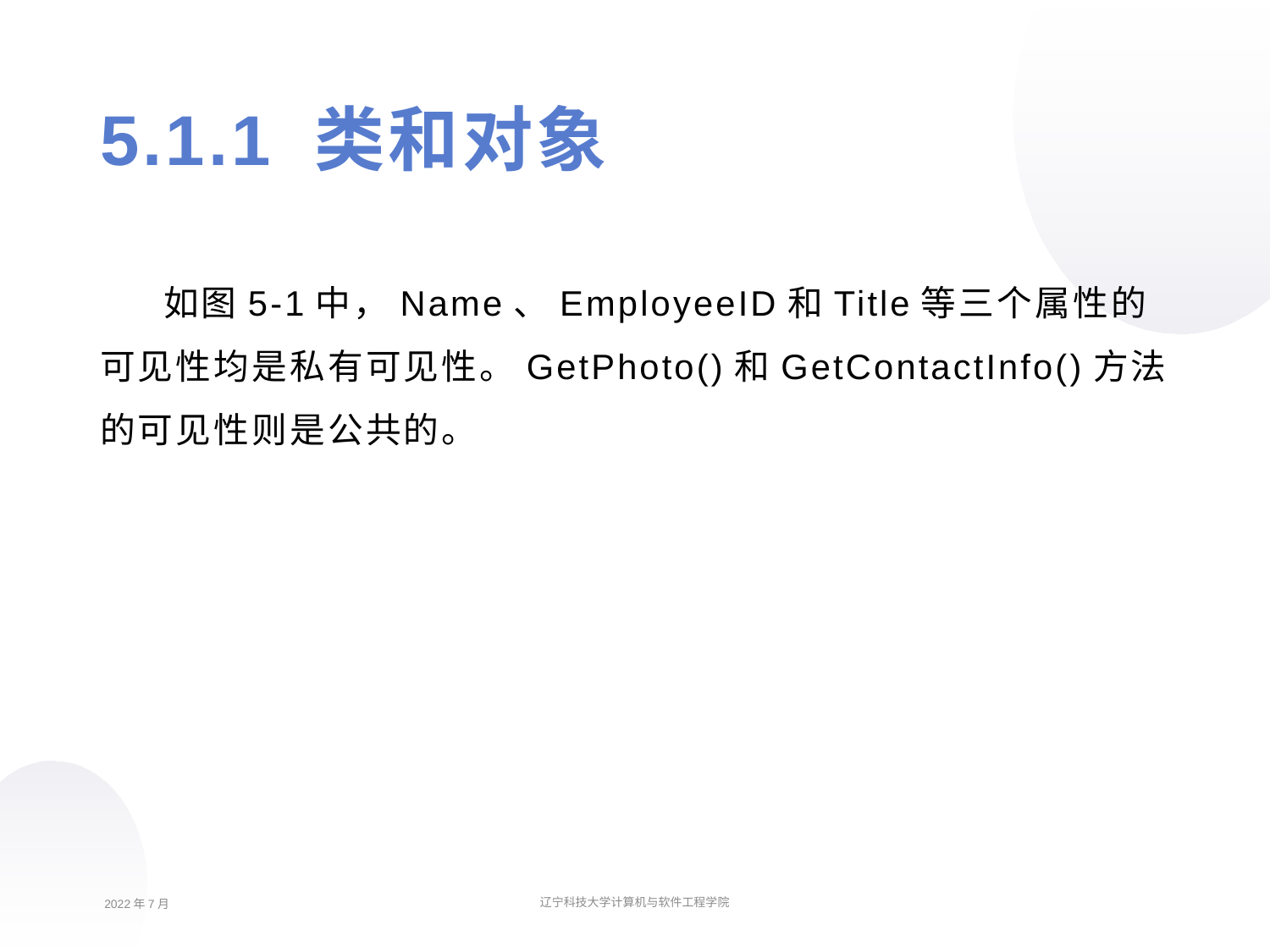

5.1.1 类和对象
如图5-1中，Name、EmployeeID和Title等三个属性的可见性均是私有可见性。GetPhoto()和GetContactInfo()方法的可见性则是公共的。

2022年7月
辽宁科技大学计算机与软件工程学院
9